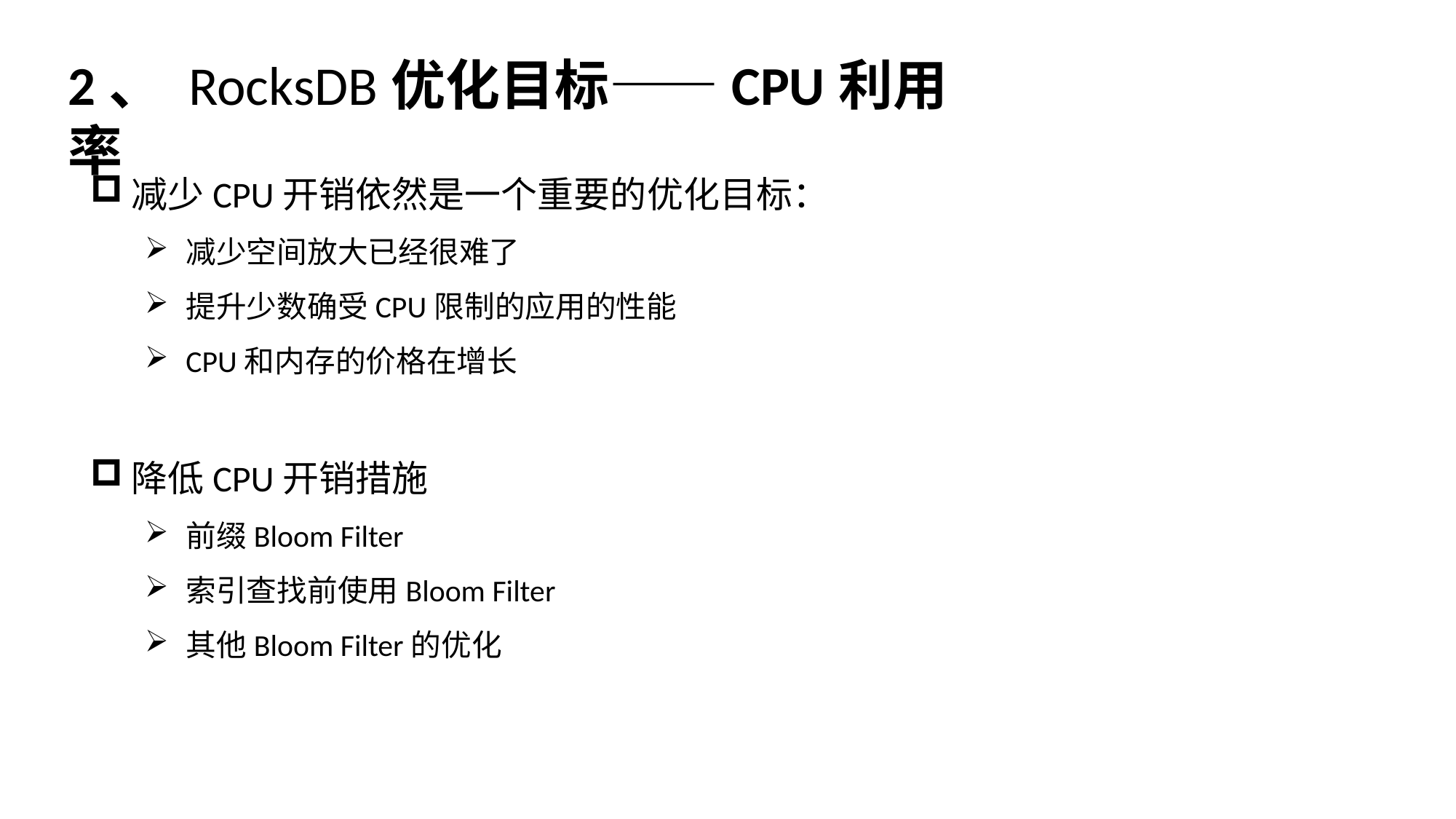

2、 RocksDB优化目标——CPU利用率
减少CPU开销依然是一个重要的优化目标：
减少空间放大已经很难了
提升少数确受CPU限制的应用的性能
CPU和内存的价格在增长

降低CPU开销措施
前缀Bloom Filter
索引查找前使用Bloom Filter
其他Bloom Filter的优化